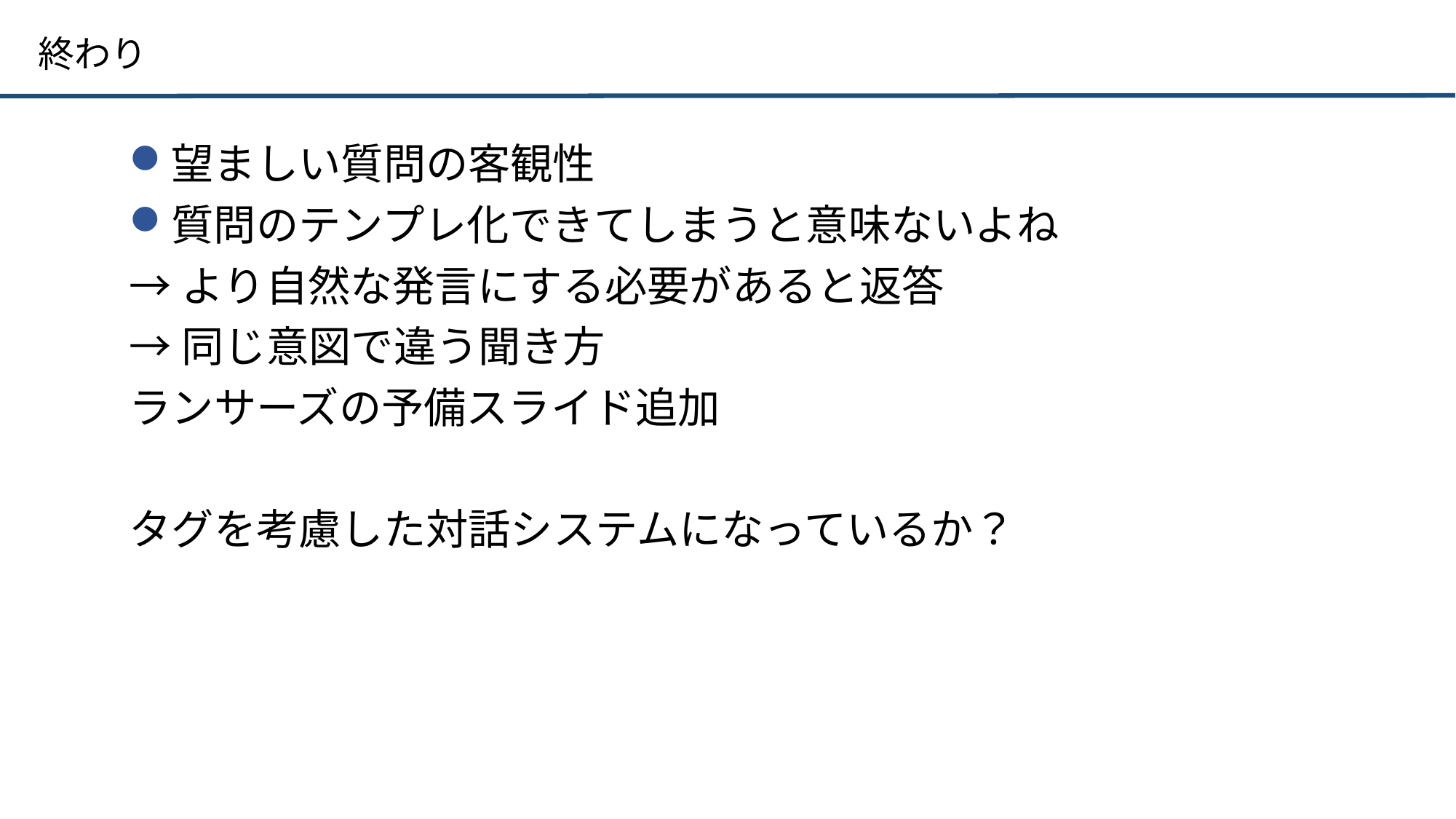

# 終わり
望ましい質問の客観性
質問のテンプレ化できてしまうと意味ないよね
→より自然な発言にする必要があると返答
→同じ意図で違う聞き方
ランサーズの予備スライド追加

タグを考慮した対話システムになっているか？